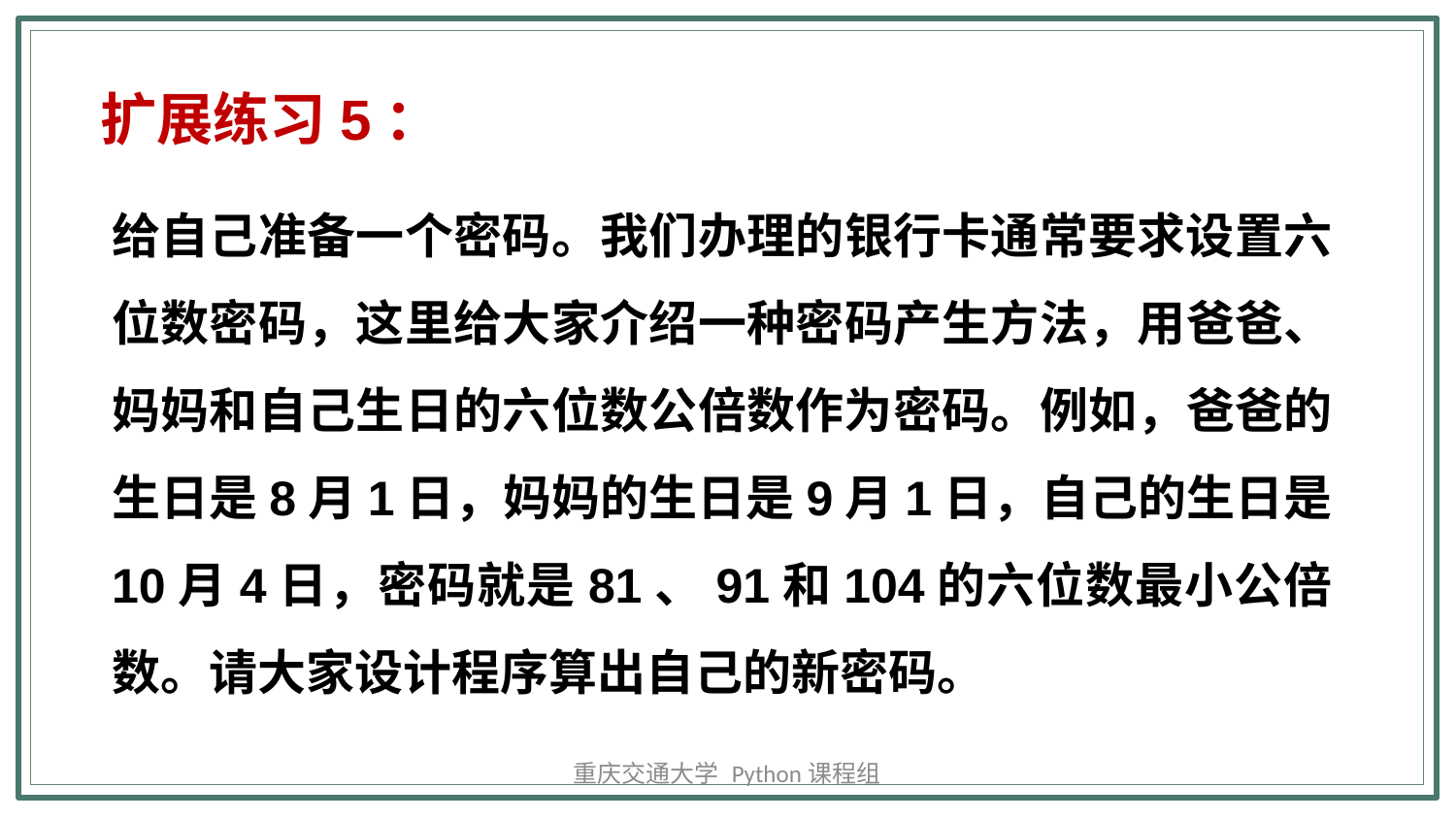

扩展练习5：
给自己准备一个密码。我们办理的银行卡通常要求设置六位数密码，这里给大家介绍一种密码产生方法，用爸爸、妈妈和自己生日的六位数公倍数作为密码。例如，爸爸的生日是8月1日，妈妈的生日是9月1日，自己的生日是10月4日，密码就是81、91和104的六位数最小公倍数。请大家设计程序算出自己的新密码。
重庆交通大学 Python课程组